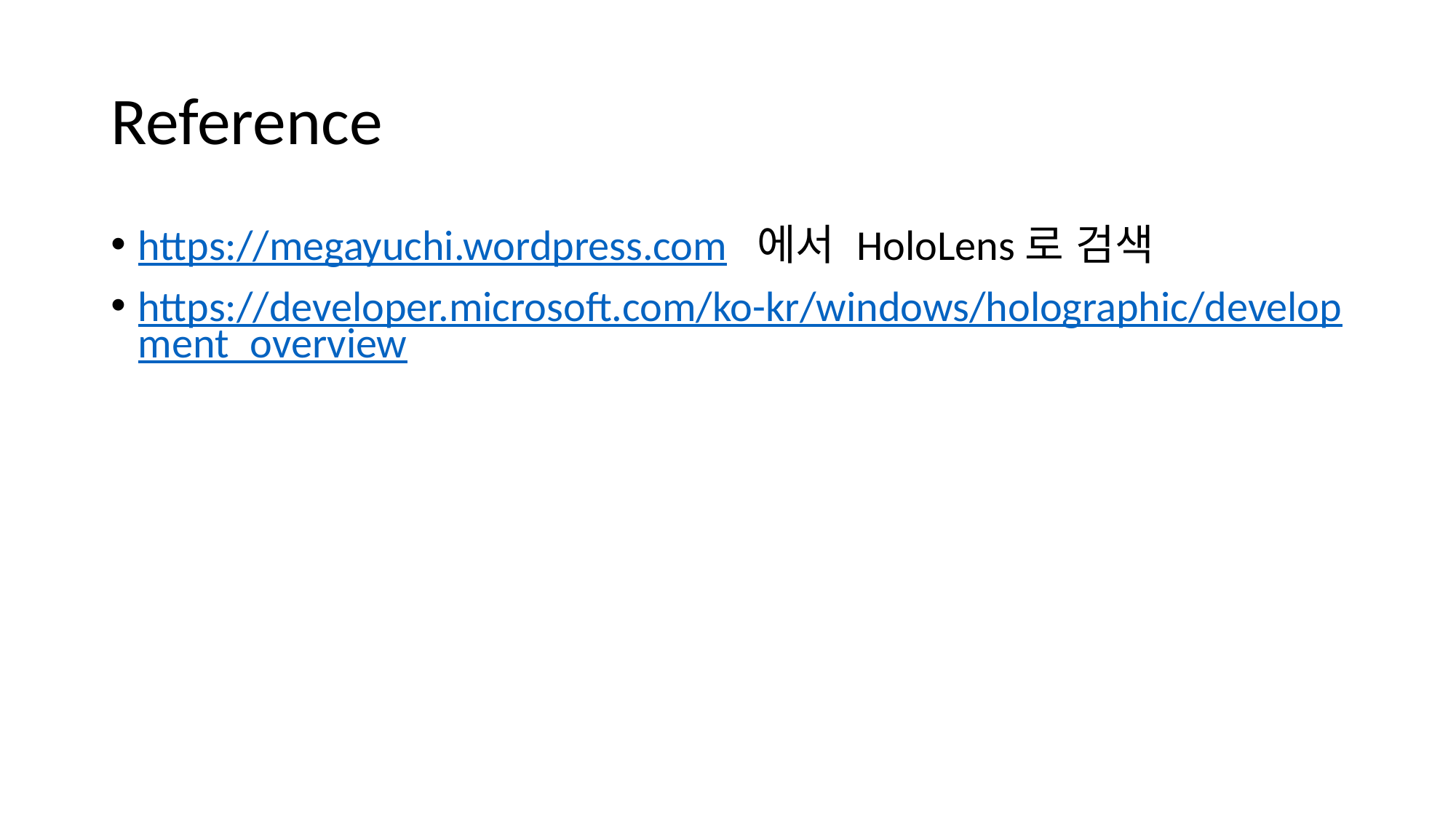

# Reference
https://megayuchi.wordpress.com  에서 HoloLens로 검색
https://developer.microsoft.com/ko-kr/windows/holographic/development_overview